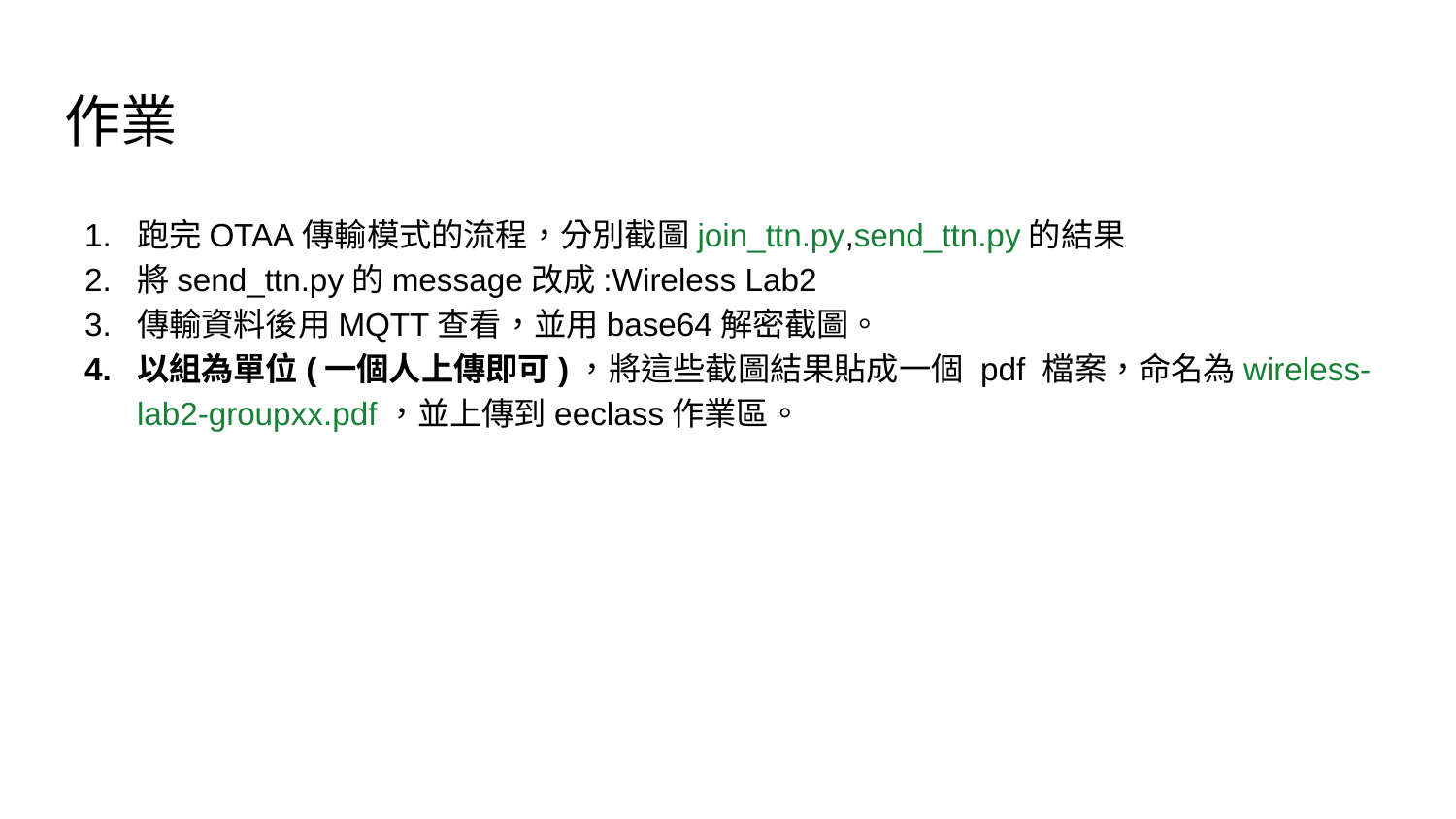

# 作業
跑完OTAA傳輸模式的流程，分別截圖join_ttn.py,send_ttn.py的結果
將send_ttn.py的message改成:Wireless Lab2
傳輸資料後用MQTT查看，並用base64解密截圖。
以組為單位(一個人上傳即可)，將這些截圖結果貼成一個 pdf 檔案，命名為wireless-lab2-groupxx.pdf，並上傳到eeclass作業區。